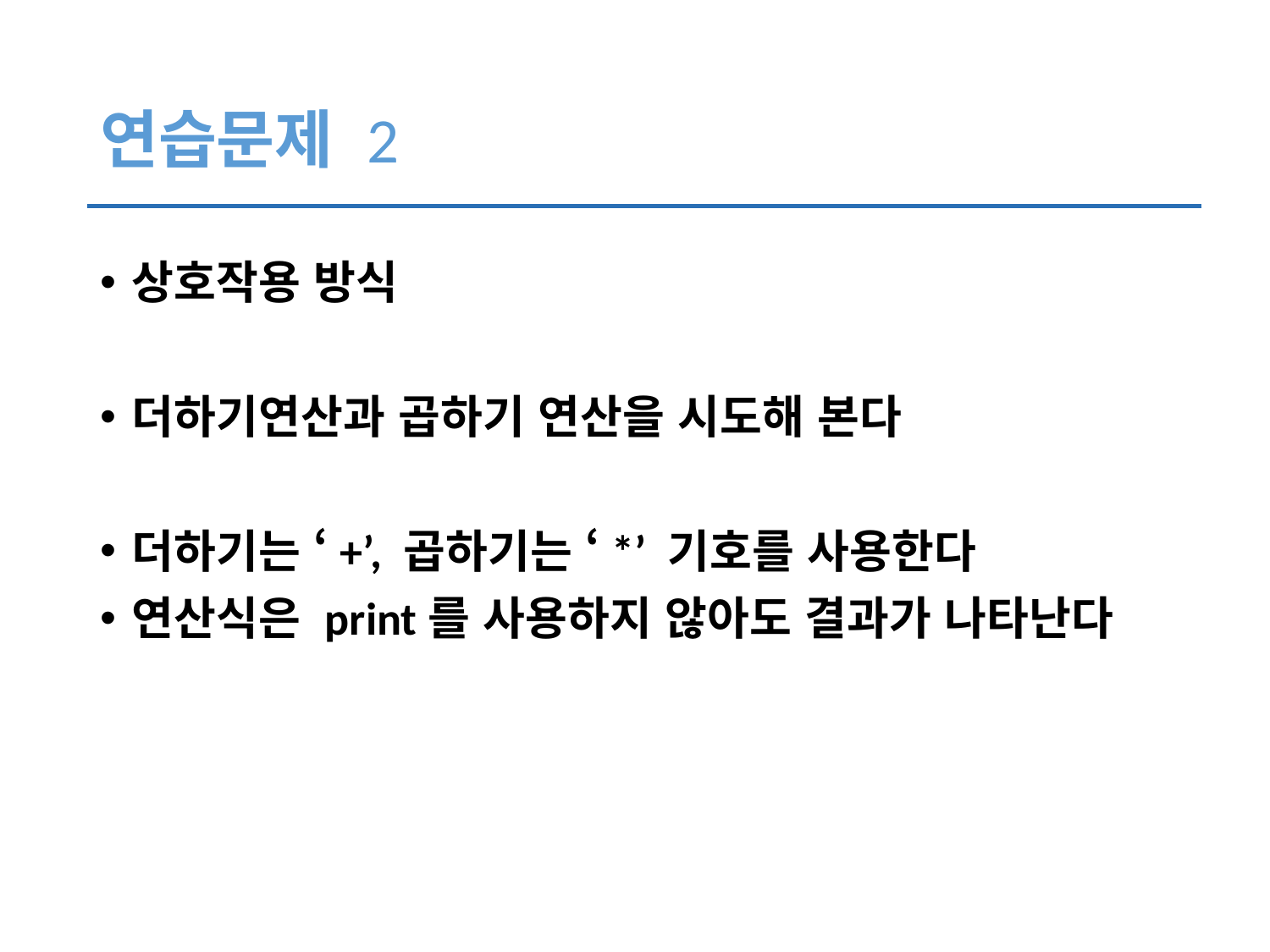

# 연습문제 2
상호작용 방식

더하기연산과 곱하기 연산을 시도해 본다

더하기는 ‘+’, 곱하기는 ‘*’ 기호를 사용한다
연산식은 print를 사용하지 않아도 결과가 나타난다